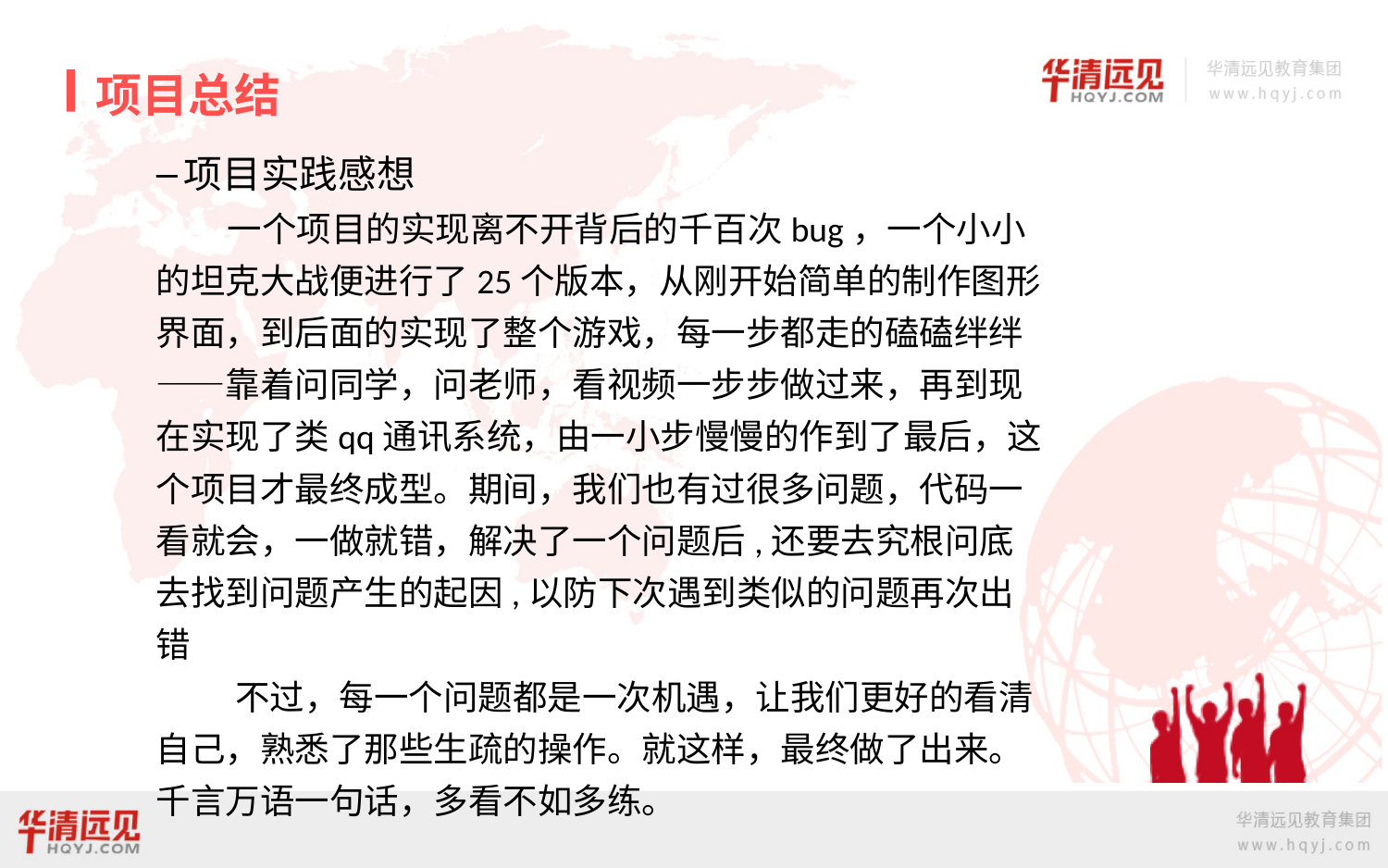

项目总结

项目实践感想
        一个项目的实现离不开背后的千百次bug，一个小小的坦克大战便进行了25个版本，从刚开始简单的制作图形界面，到后面的实现了整个游戏，每一步都走的磕磕绊绊——靠着问同学，问老师，看视频一步步做过来，再到现在实现了类qq通讯系统，由一小步慢慢的作到了最后，这个项目才最终成型。期间，我们也有过很多问题，代码一看就会，一做就错，解决了一个问题后,还要去究根问底去找到问题产生的起因,以防下次遇到类似的问题再次出错
         不过，每一个问题都是一次机遇，让我们更好的看清自己，熟悉了那些生疏的操作。就这样，最终做了出来。千言万语一句话，多看不如多练。